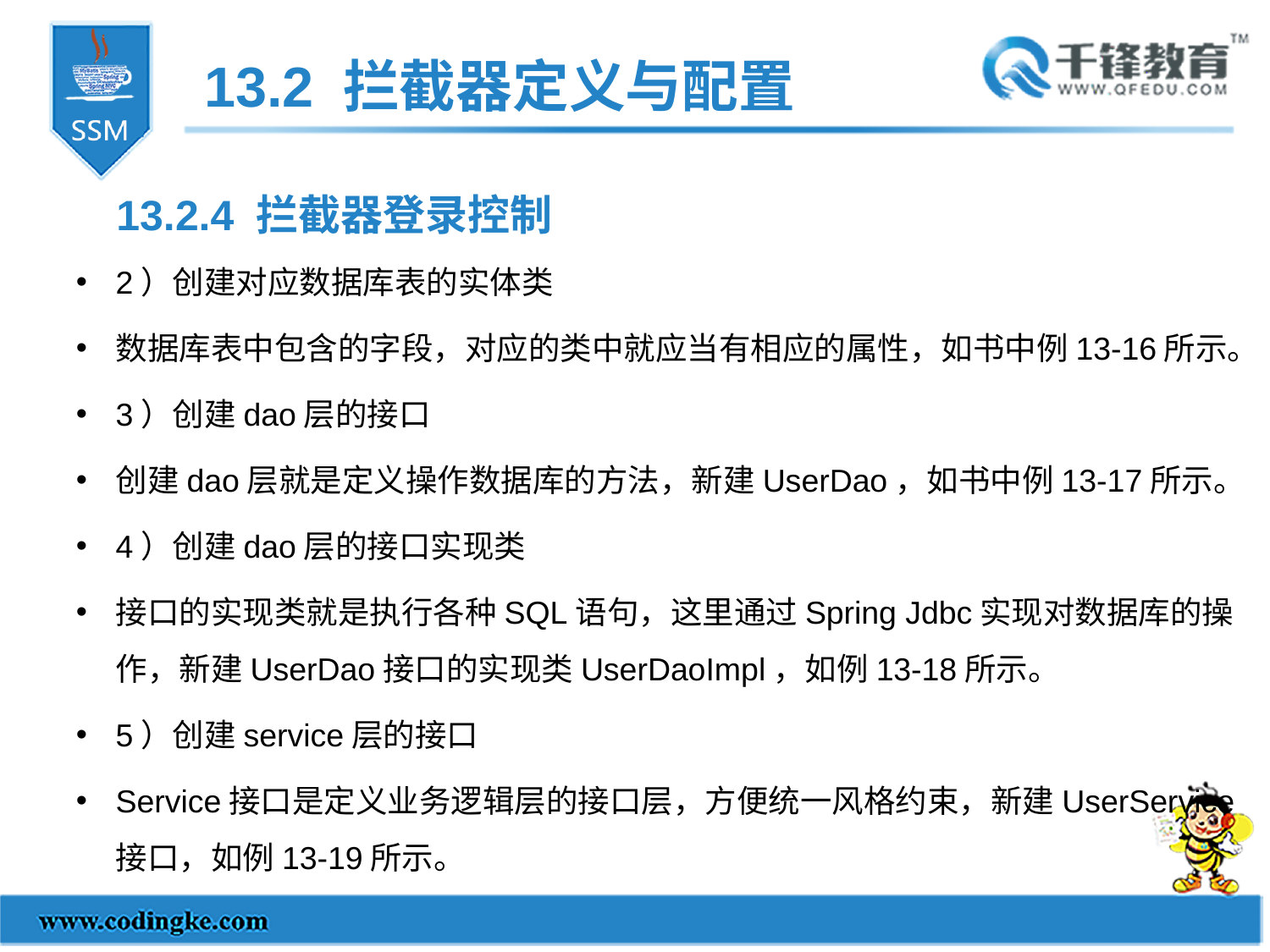

13.2 拦截器定义与配置
13.2.4 拦截器登录控制
2）创建对应数据库表的实体类
数据库表中包含的字段，对应的类中就应当有相应的属性，如书中例13-16所示。
3）创建dao层的接口
创建dao层就是定义操作数据库的方法，新建UserDao，如书中例13-17所示。
4）创建dao层的接口实现类
接口的实现类就是执行各种SQL语句，这里通过Spring Jdbc实现对数据库的操作，新建UserDao接口的实现类UserDaoImpl，如例13-18所示。
5）创建service层的接口
Service接口是定义业务逻辑层的接口层，方便统一风格约束，新建UserService接口，如例13-19所示。